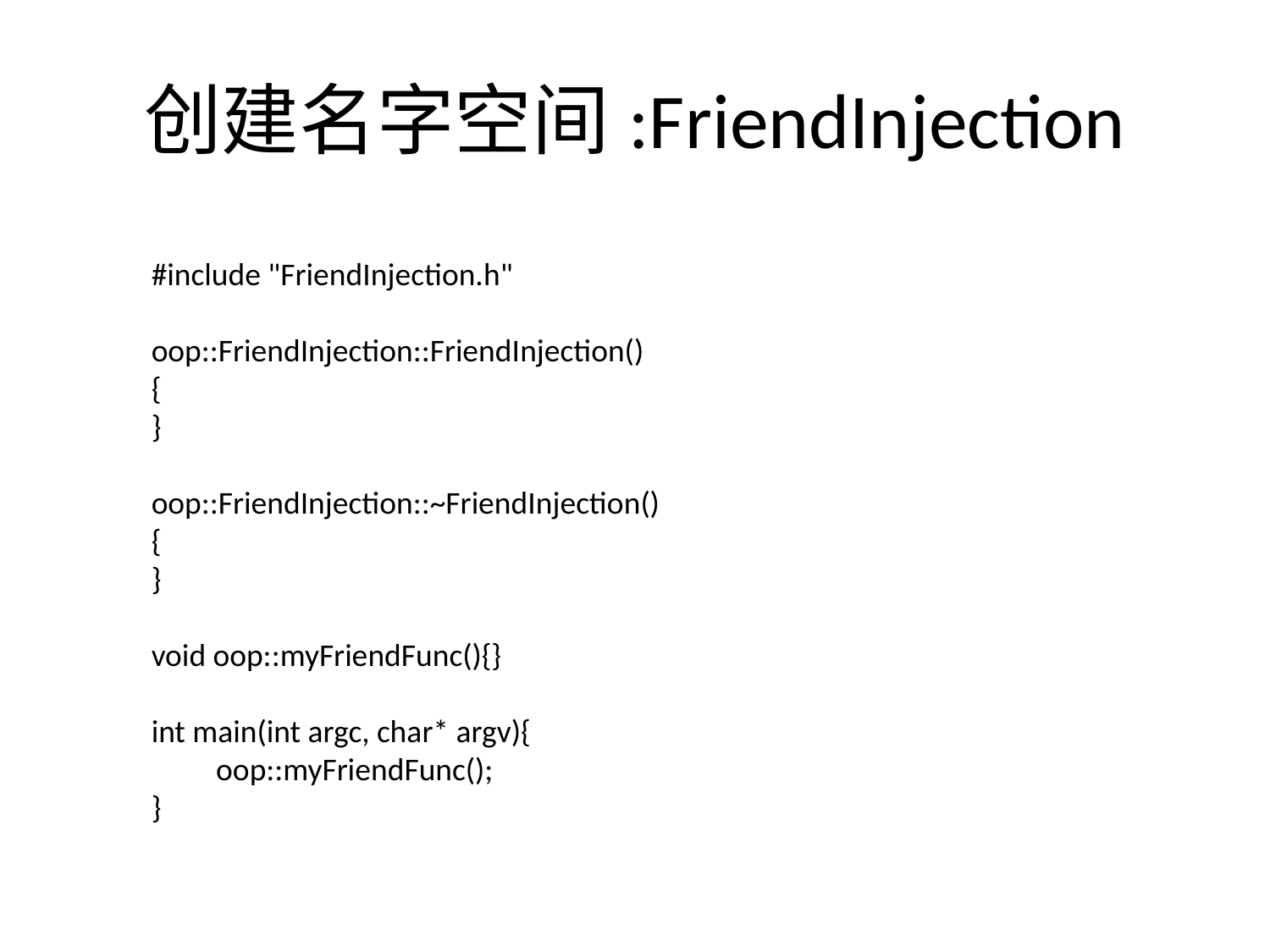

# 创建名字空间:FriendInjection
#include "FriendInjection.h"

oop::FriendInjection::FriendInjection()
{
}

oop::FriendInjection::~FriendInjection()
{
}

void oop::myFriendFunc(){}

int main(int argc, char* argv){
         oop::myFriendFunc();
}